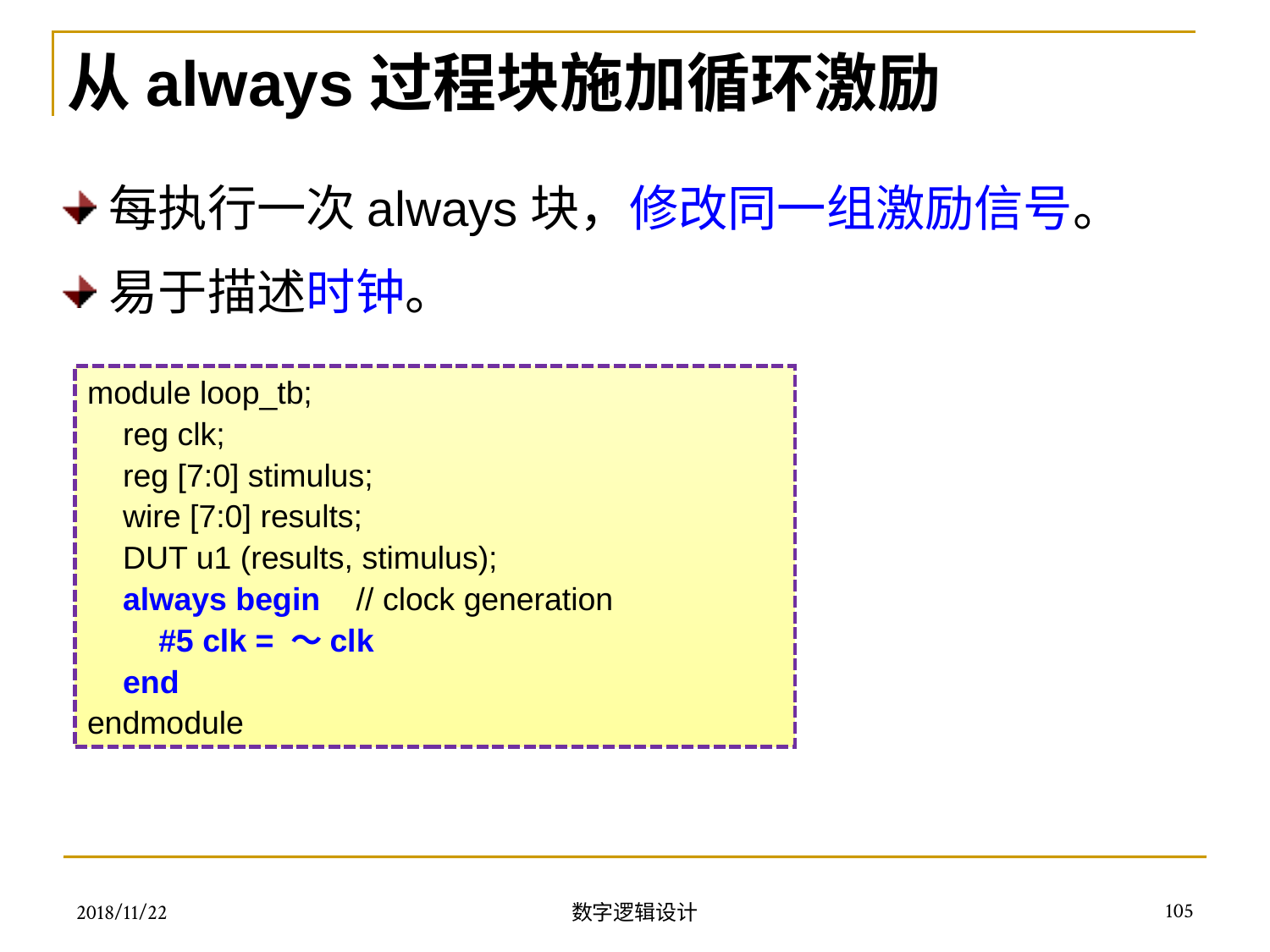

从always过程块施加循环激励
每执行一次always块，修改同一组激励信号。
易于描述时钟。
module loop_tb;
    reg clk;
    reg [7:0] stimulus;
    wire [7:0] results;
    DUT u1 (results, stimulus);
    always begin    // clock generation
        #5 clk = ～clk
    end
endmodule
2018/11/22
105
数字逻辑设计